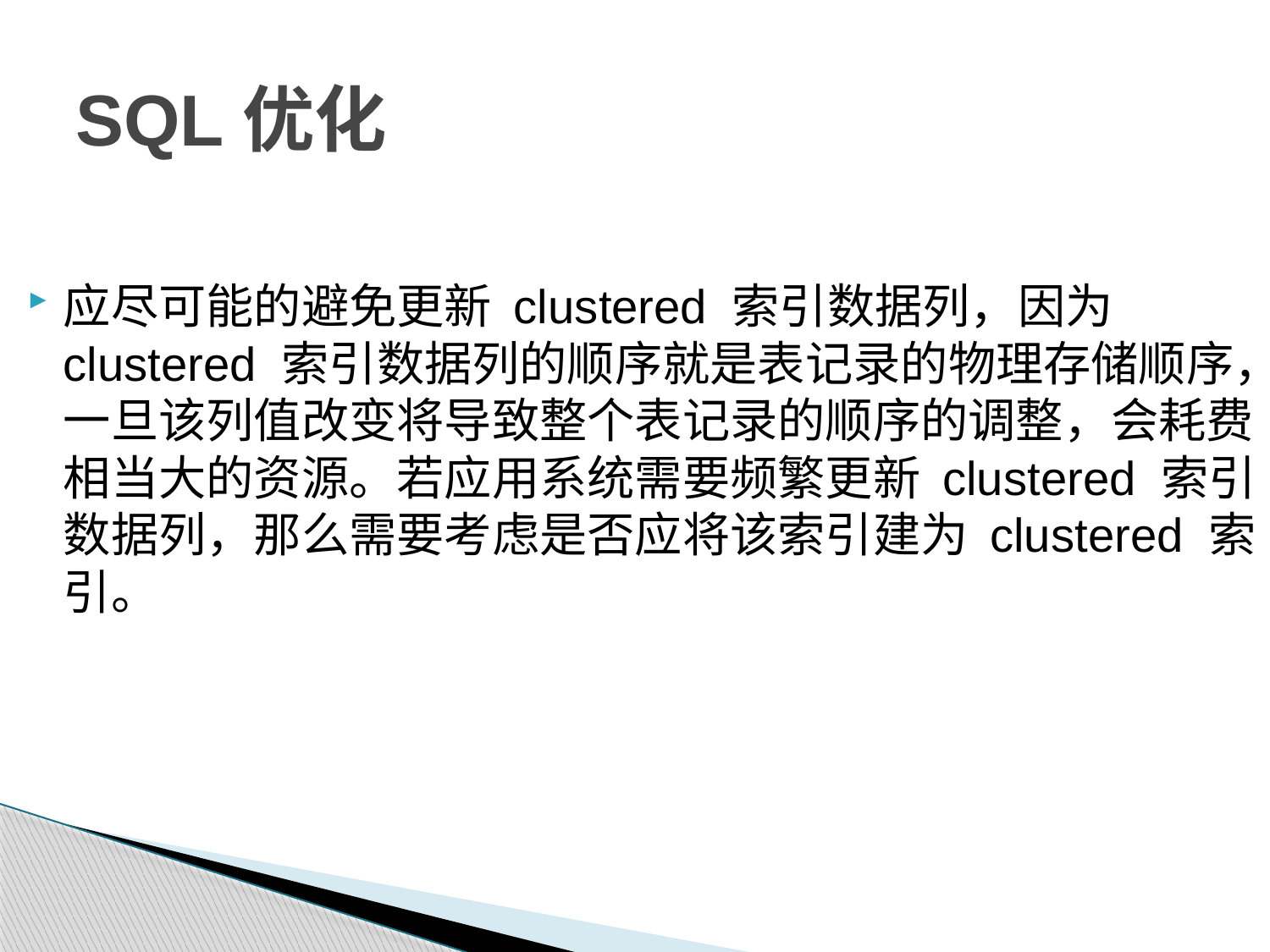

# SQL优化

应尽可能的避免更新 clustered 索引数据列，因为 clustered 索引数据列的顺序就是表记录的物理存储顺序，一旦该列值改变将导致整个表记录的顺序的调整，会耗费相当大的资源。若应用系统需要频繁更新 clustered 索引数据列，那么需要考虑是否应将该索引建为 clustered 索引。